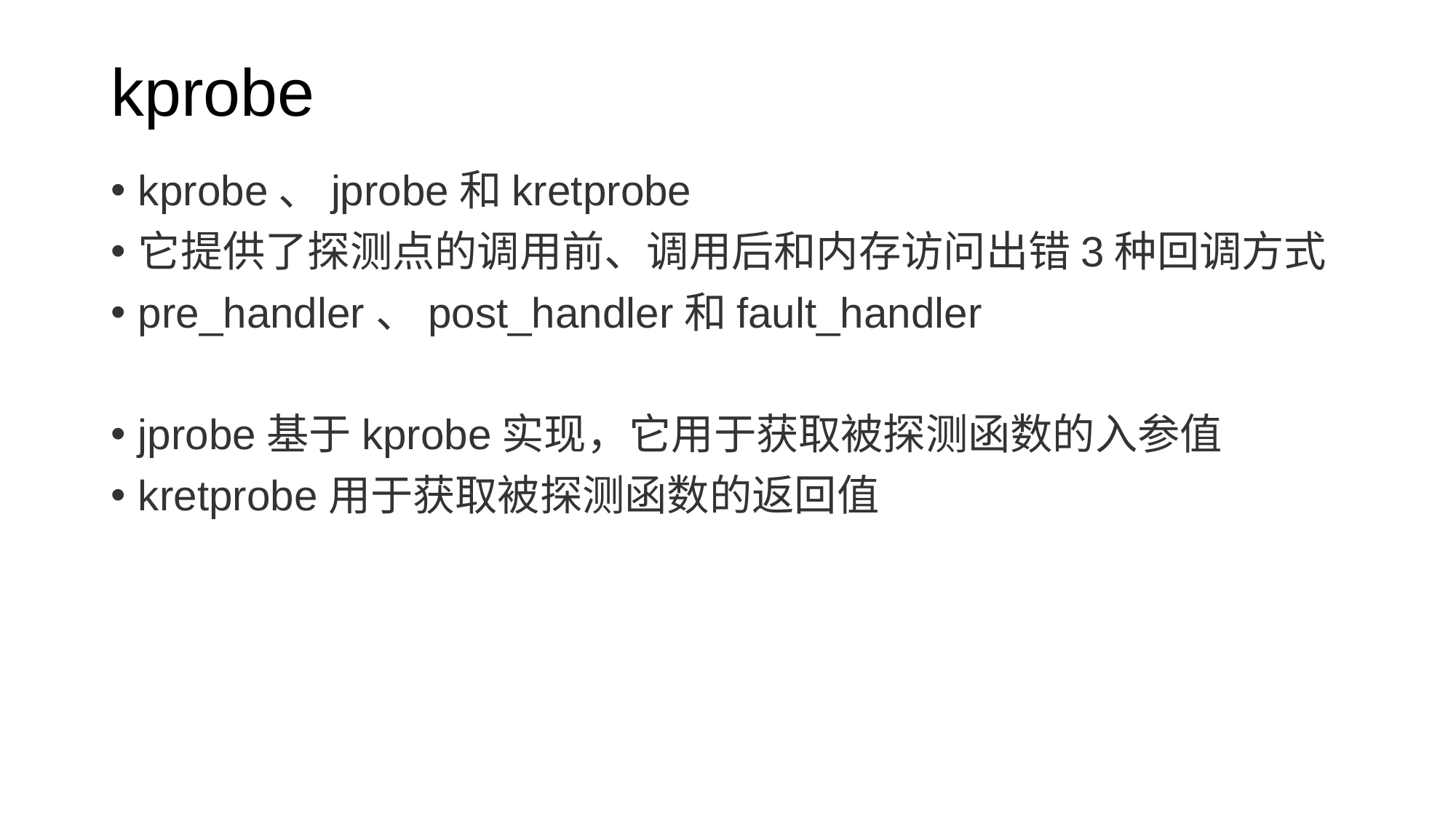

# kprobe
kprobe、jprobe和kretprobe
它提供了探测点的调用前、调用后和内存访问出错3种回调方式
pre_handler、post_handler和fault_handler

jprobe基于kprobe实现，它用于获取被探测函数的入参值
kretprobe用于获取被探测函数的返回值